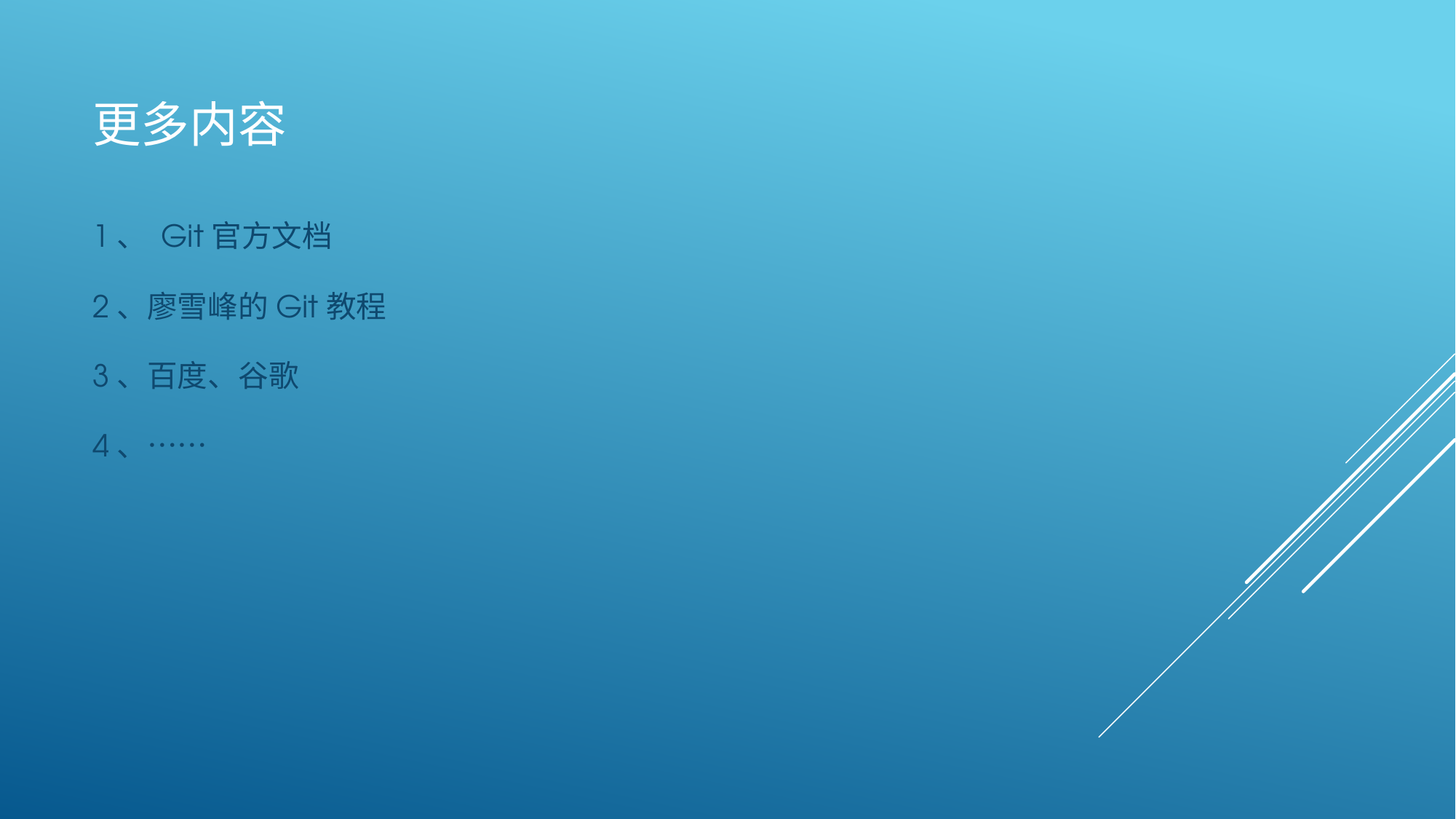

# 更多内容
1、 Git官方文档
2、廖雪峰的Git教程
3、百度、谷歌
4、……